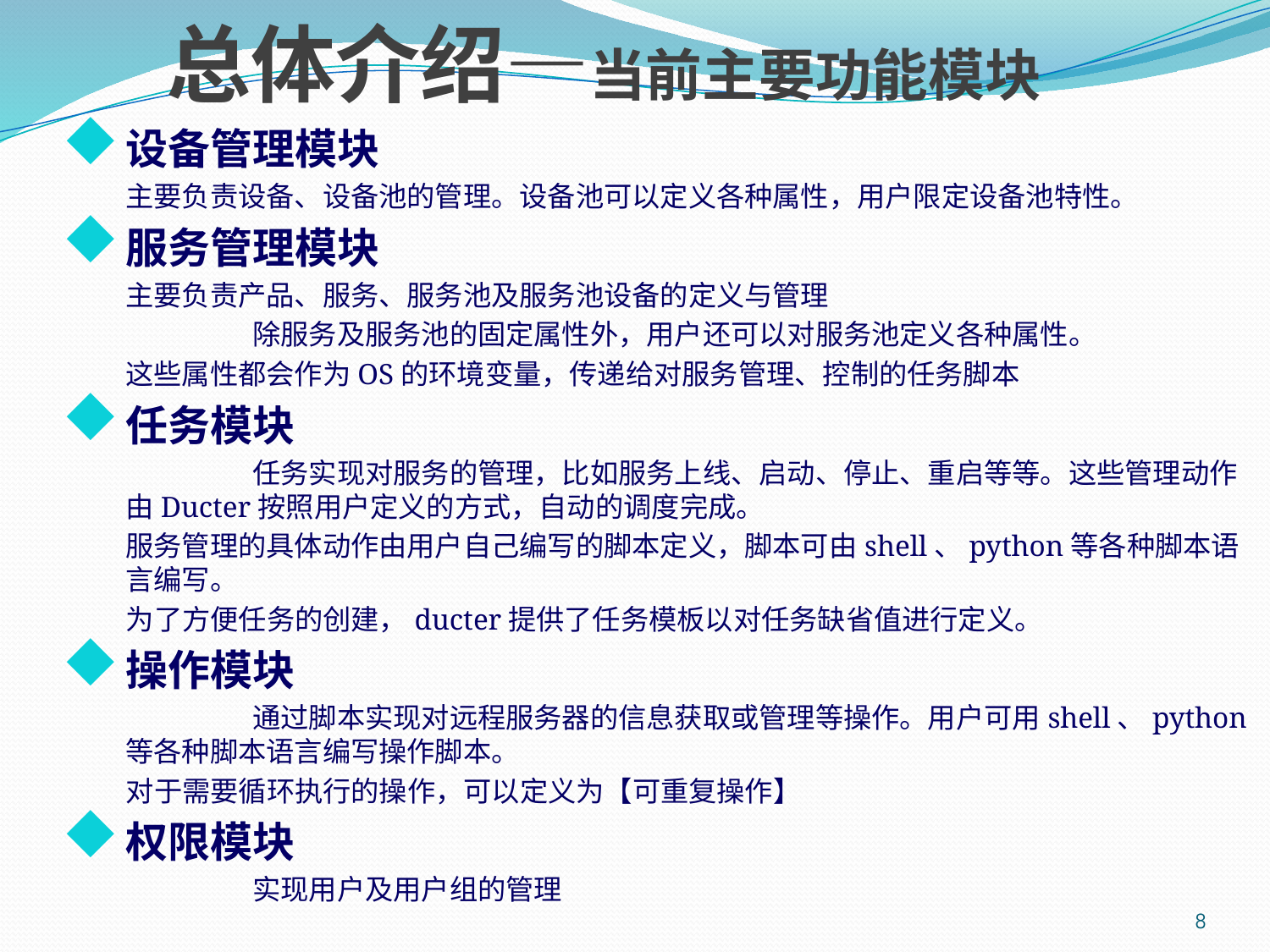

总体介绍—当前主要功能模块

设备管理模块
      	主要负责设备、设备池的管理。设备池可以定义各种属性，用户限定设备池特性。
服务管理模块
      	主要负责产品、服务、服务池及服务池设备的定义与管理
	  	除服务及服务池的固定属性外，用户还可以对服务池定义各种属性。
      	这些属性都会作为OS的环境变量，传递给对服务管理、控制的任务脚本
任务模块
		任务实现对服务的管理，比如服务上线、启动、停止、重启等等。这些管理动作由Ducter按照用户定义的方式，自动的调度完成。
     	服务管理的具体动作由用户自己编写的脚本定义，脚本可由shell、python等各种脚本语言编写。
         为了方便任务的创建，ducter提供了任务模板以对任务缺省值进行定义。
操作模块
		通过脚本实现对远程服务器的信息获取或管理等操作。用户可用shell、python等各种脚本语言编写操作脚本。
         对于需要循环执行的操作，可以定义为【可重复操作】
权限模块
		实现用户及用户组的管理

8